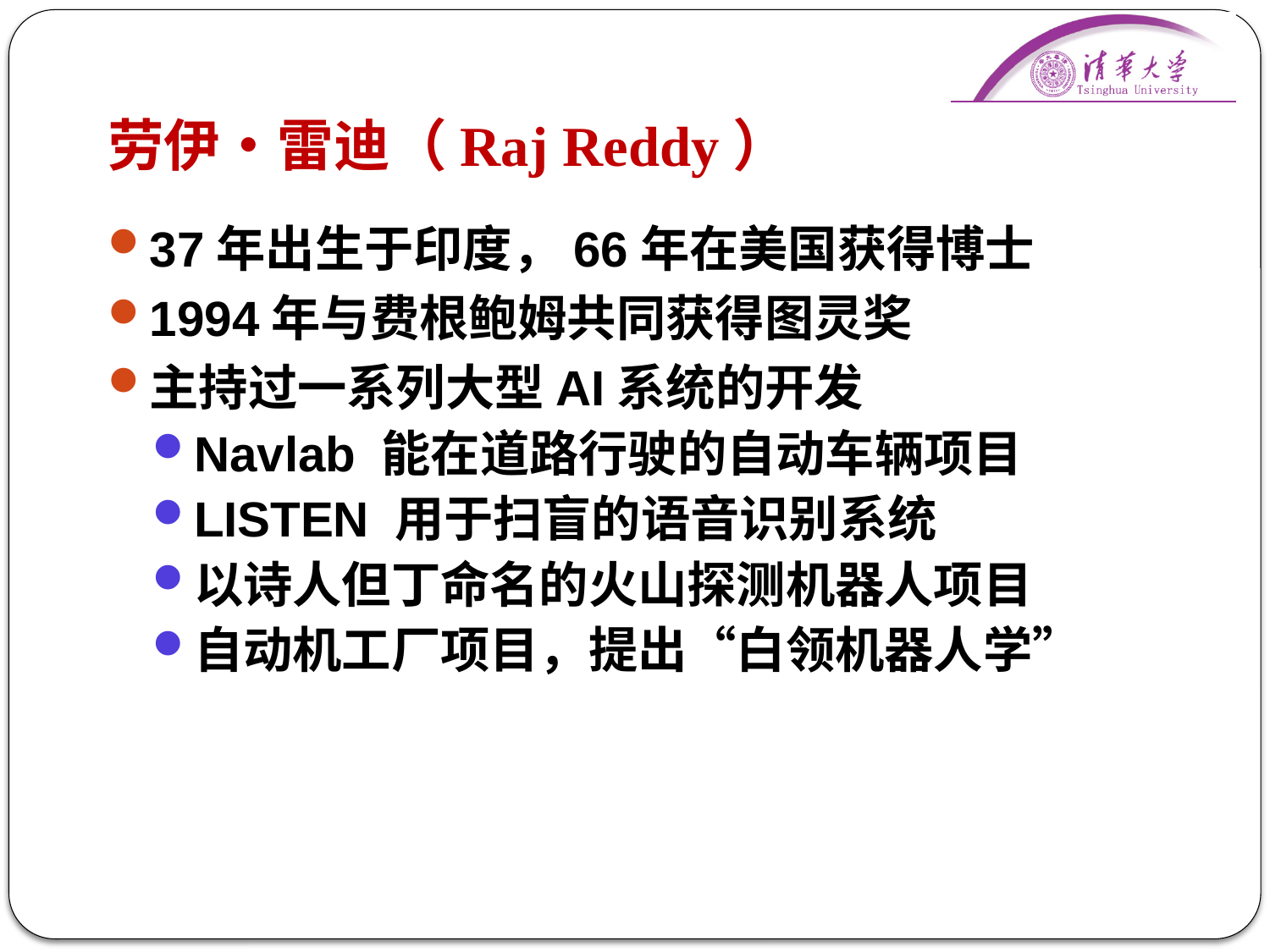

# 劳伊•雷迪（Raj Reddy）
37年出生于印度，66年在美国获得博士
1994年与费根鲍姆共同获得图灵奖
主持过一系列大型AI系统的开发
Navlab 能在道路行驶的自动车辆项目
LISTEN 用于扫盲的语音识别系统
以诗人但丁命名的火山探测机器人项目
自动机工厂项目，提出“白领机器人学”
78